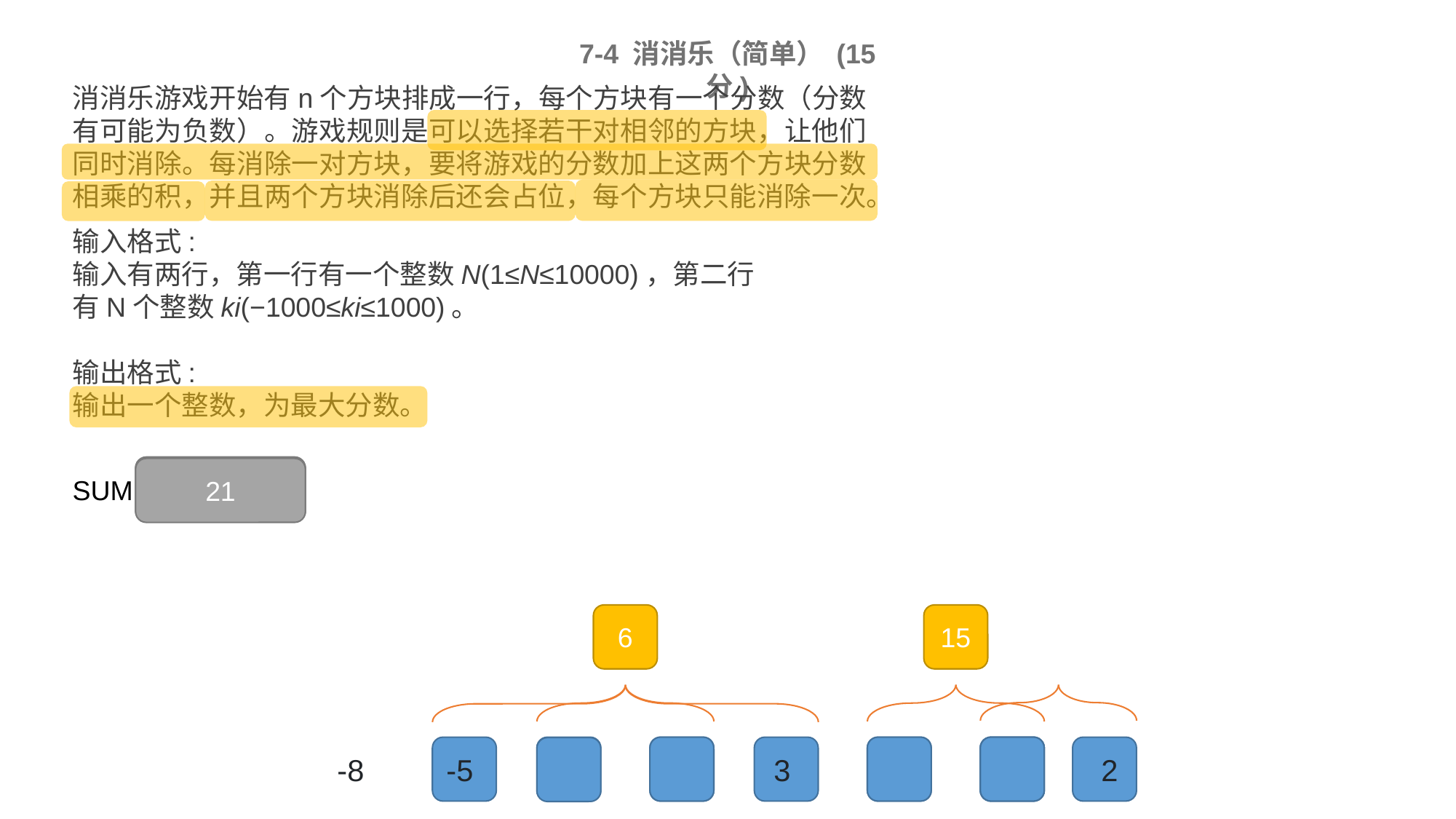

7-4 消消乐（简单） (15 分)
消消乐游戏开始有n个方块排成一行，每个方块有一个分数（分数有可能为负数）。游戏规则是可以选择若干对相邻的方块，让他们同时消除。每消除一对方块，要将游戏的分数加上这两个方块分数相乘的积，并且两个方块消除后还会占位，每个方块只能消除一次。

输入格式:
输入有两行，第一行有一个整数N(1≤N≤10000)，第二行有N个整数k​i​​(−1000≤k​i​​≤1000)。

输出格式:
输出一个整数，为最大分数。

6
0
21
SUM

6
15

-8	-5	-3	-2	3	-5	-3	2